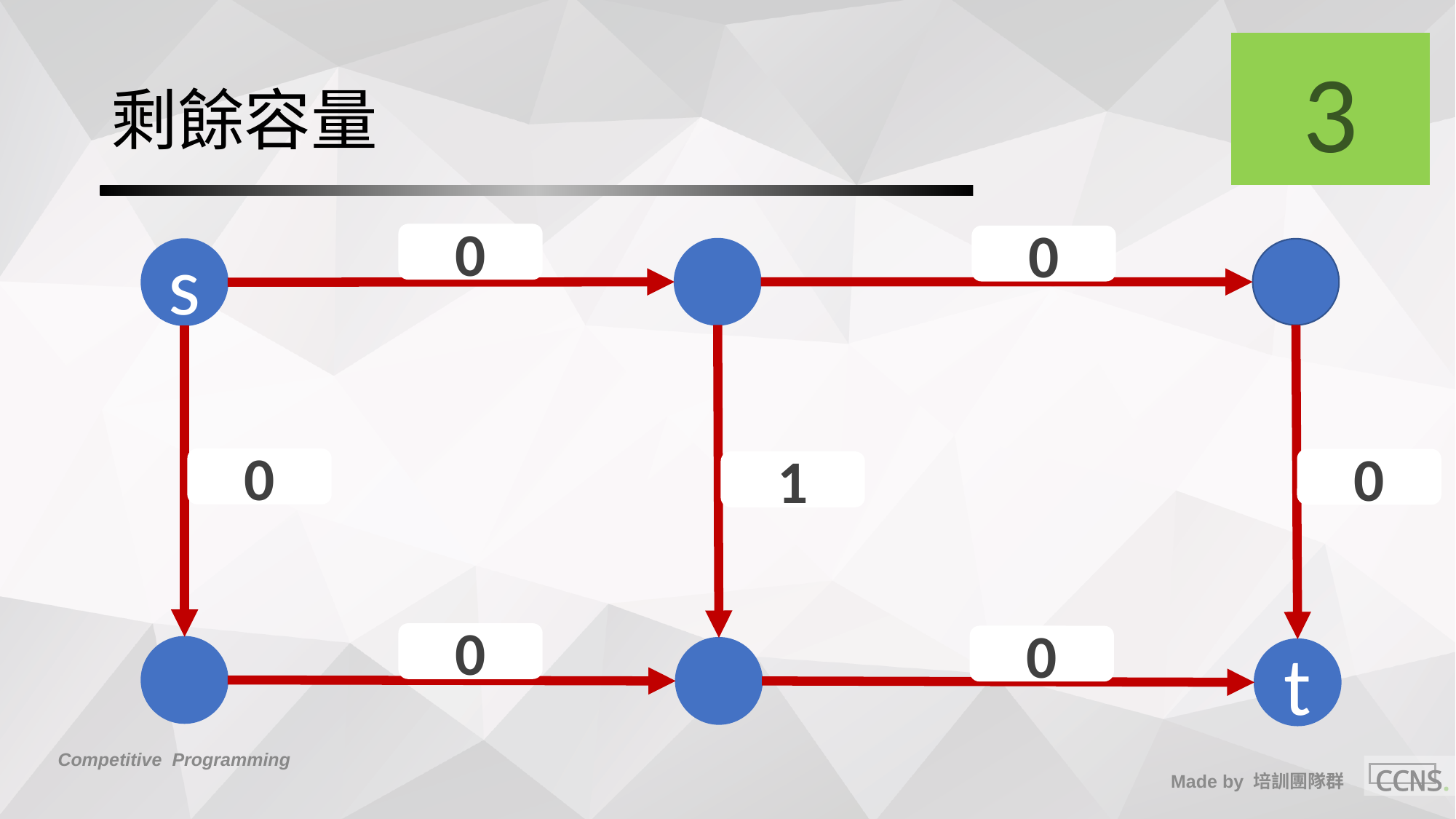

3
# 剩餘容量

0
0
1
0
0
0

s
0

t